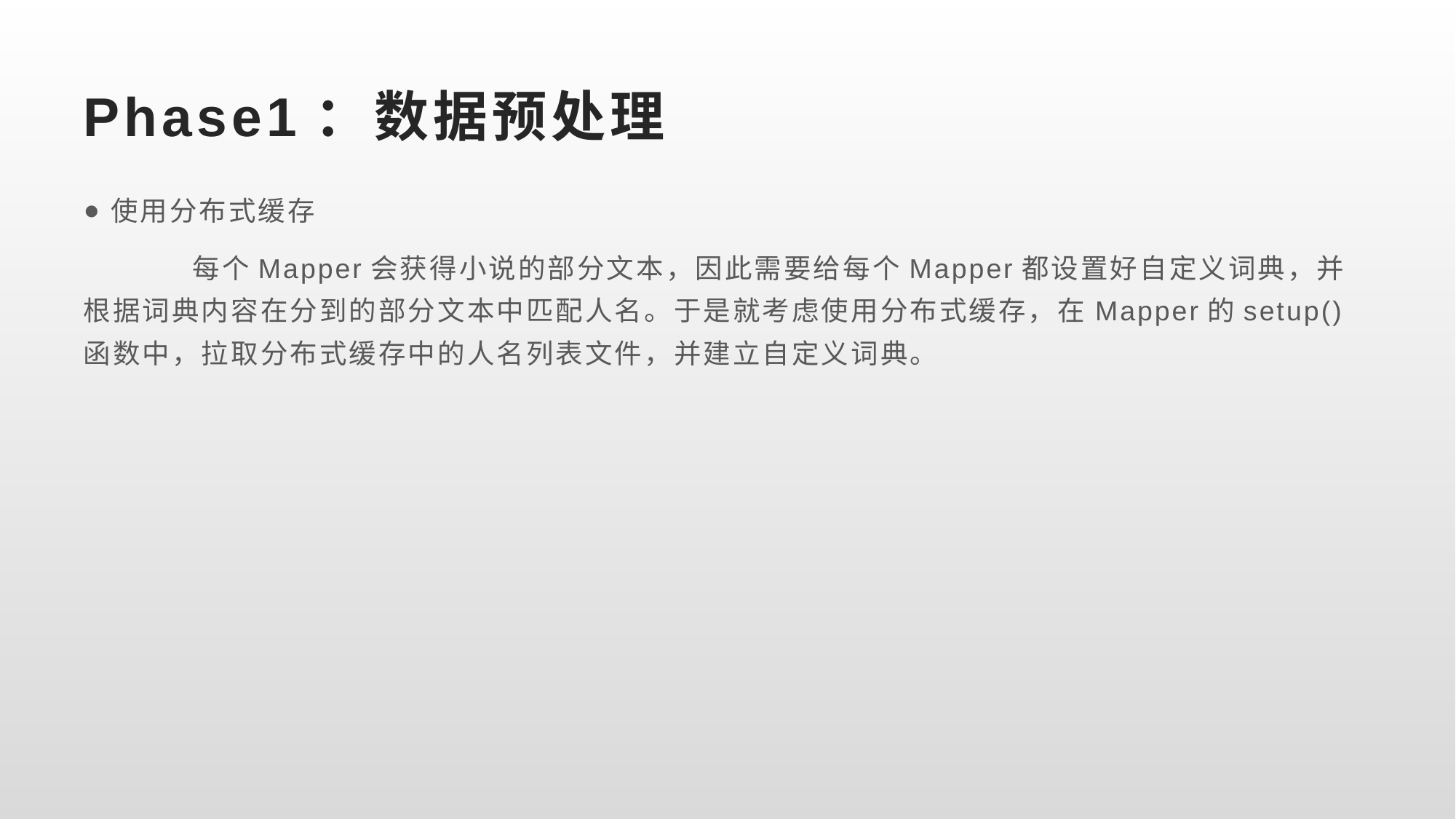

# Phase1：数据预处理
使用分布式缓存
	每个Mapper会获得小说的部分文本，因此需要给每个Mapper都设置好自定义词典，并根据词典内容在分到的部分文本中匹配人名。于是就考虑使用分布式缓存，在Mapper的setup()函数中，拉取分布式缓存中的人名列表文件，并建立自定义词典。